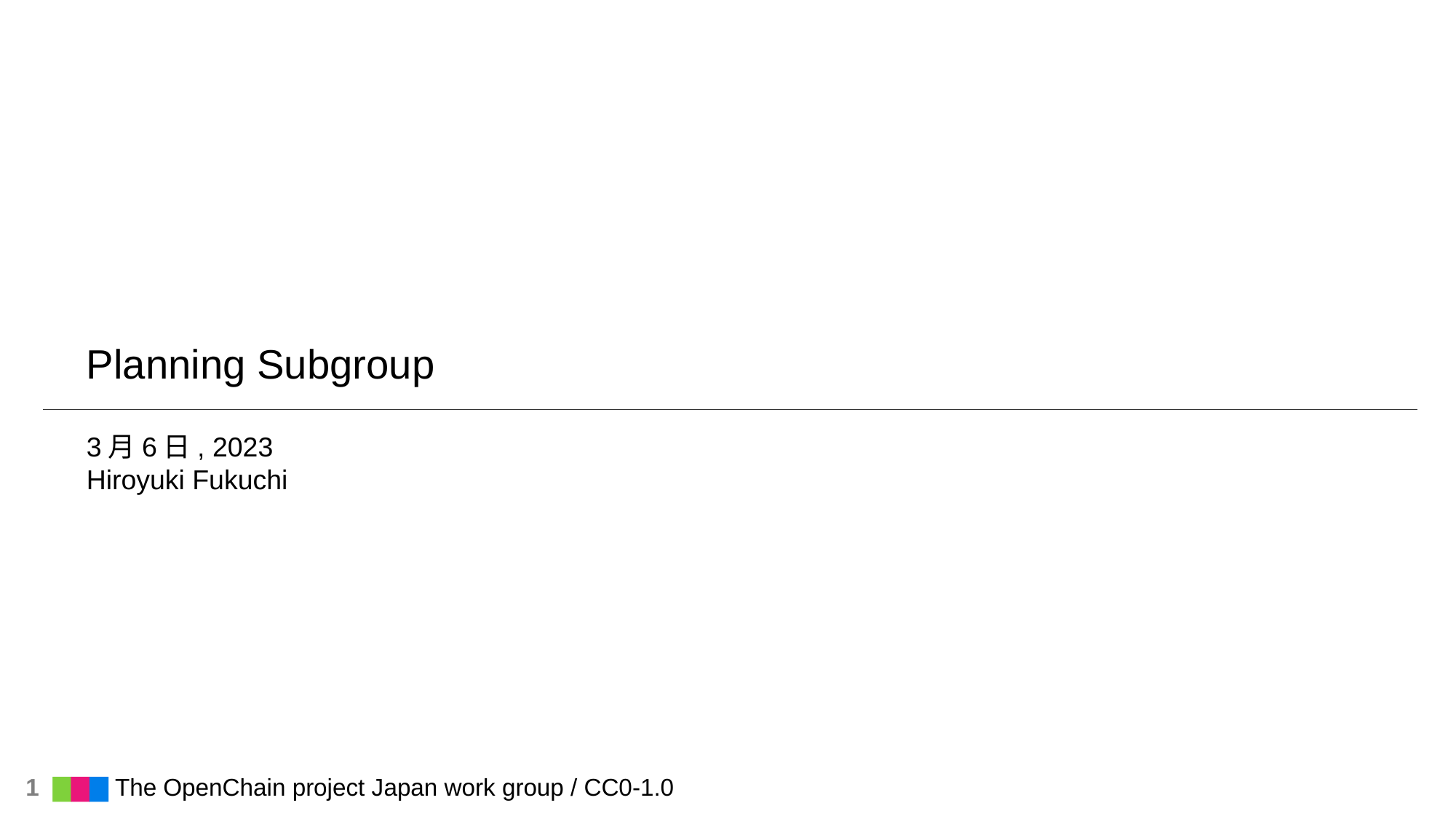

# Planning Subgroup
3月6日, 2023
Hiroyuki Fukuchi